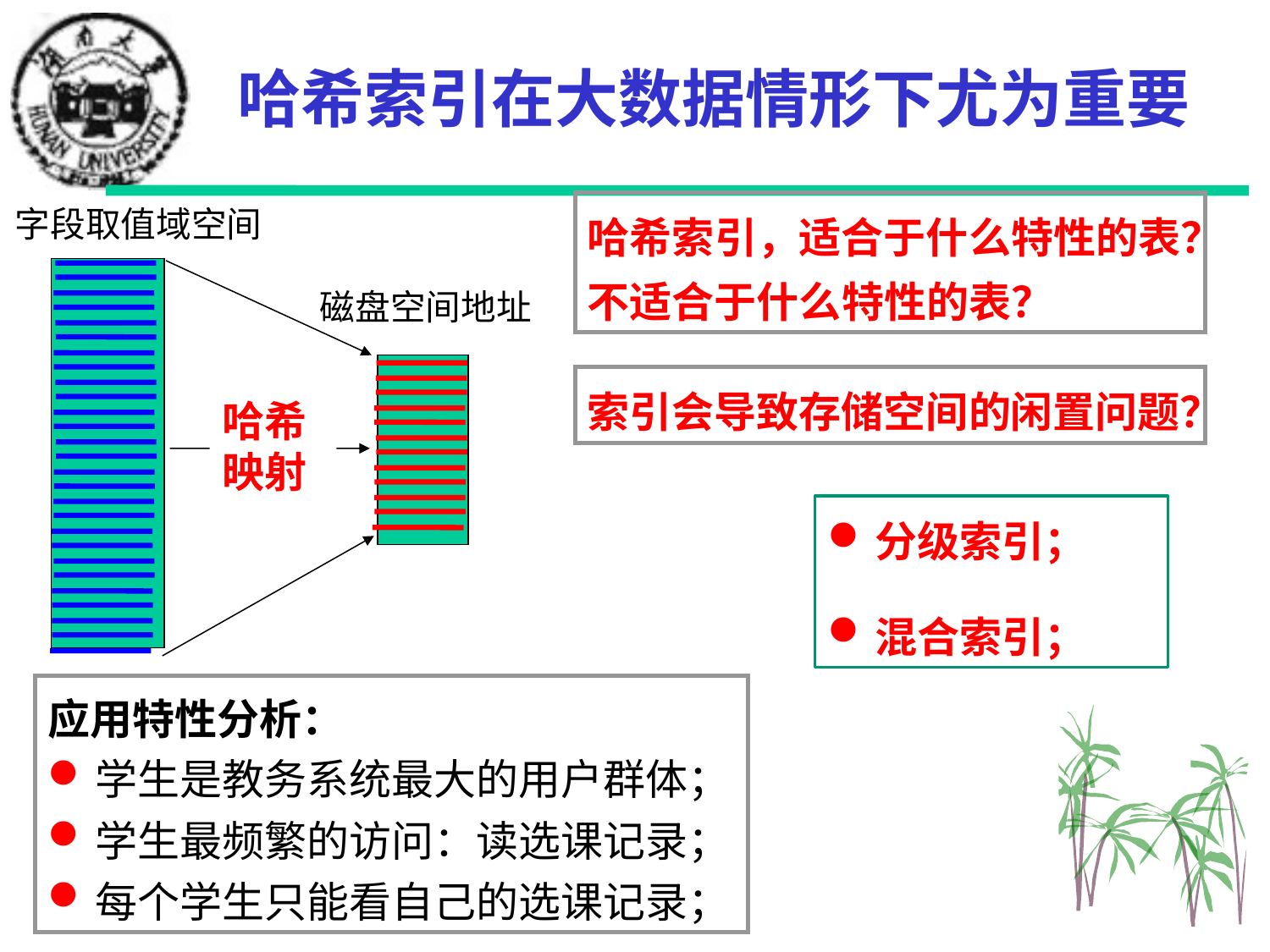

# 哈希索引在大数据情形下尤为重要
哈希索引，适合于什么特性的表？不适合于什么特性的表？
字段取值域空间

磁盘空间地址

哈希映射

索引会导致存储空间的闲置问题？
分级索引；
混合索引；
应用特性分析：
学生是教务系统最大的用户群体；
学生最频繁的访问：读选课记录；
每个学生只能看自己的选课记录；